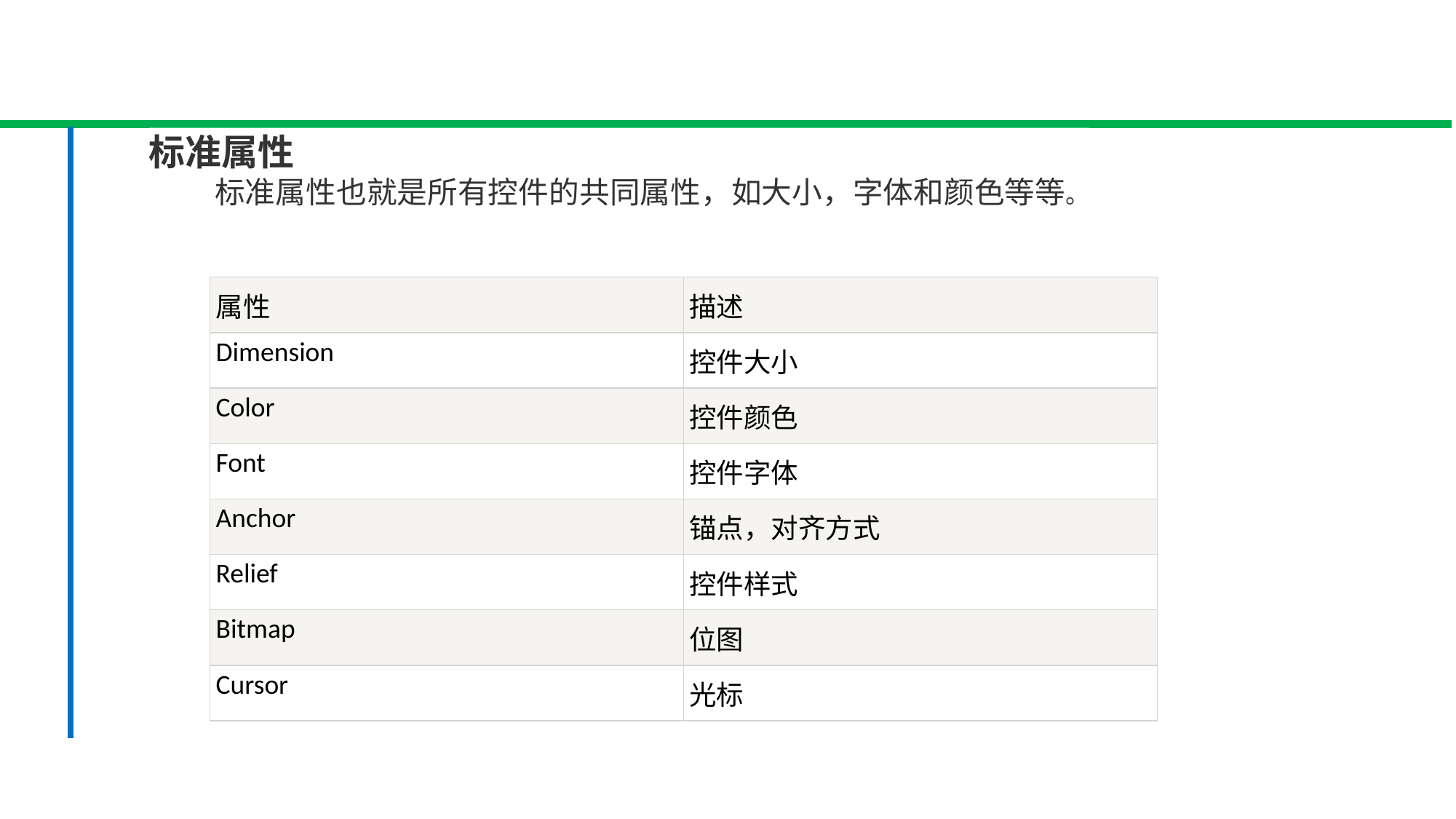

标准属性
       标准属性也就是所有控件的共同属性，如大小，字体和颜色等等。

| 属性 | 描述 |
| --- | --- |
| Dimension | 控件大小 |
| Color | 控件颜色 |
| Font | 控件字体 |
| Anchor | 锚点，对齐方式 |
| Relief | 控件样式 |
| Bitmap | 位图 |
| Cursor | 光标 |